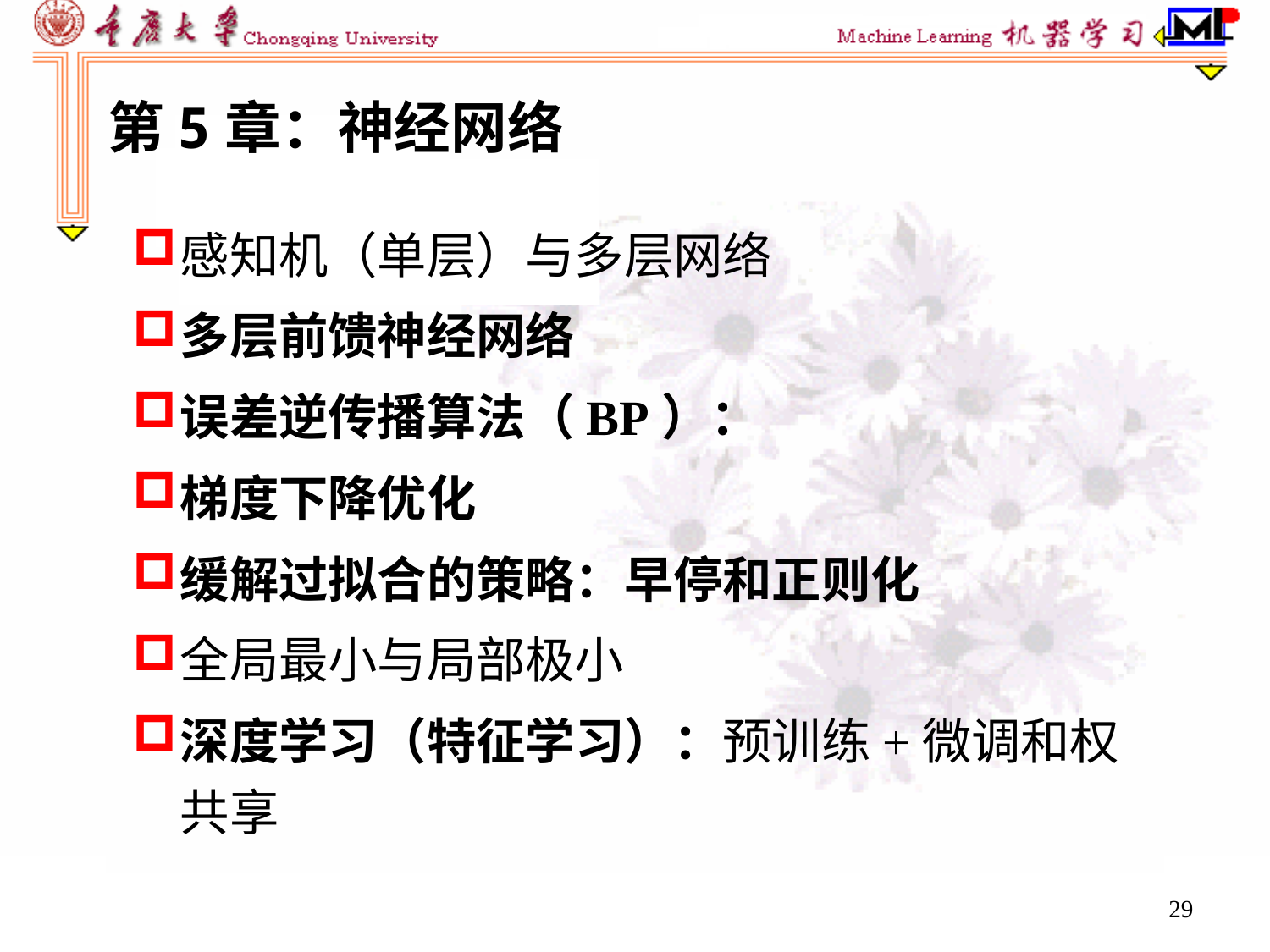

第5章：神经网络
感知机（单层）与多层网络
多层前馈神经网络
误差逆传播算法（BP）：
梯度下降优化
缓解过拟合的策略：早停和正则化
全局最小与局部极小
深度学习（特征学习）：预训练+微调和权共享

29